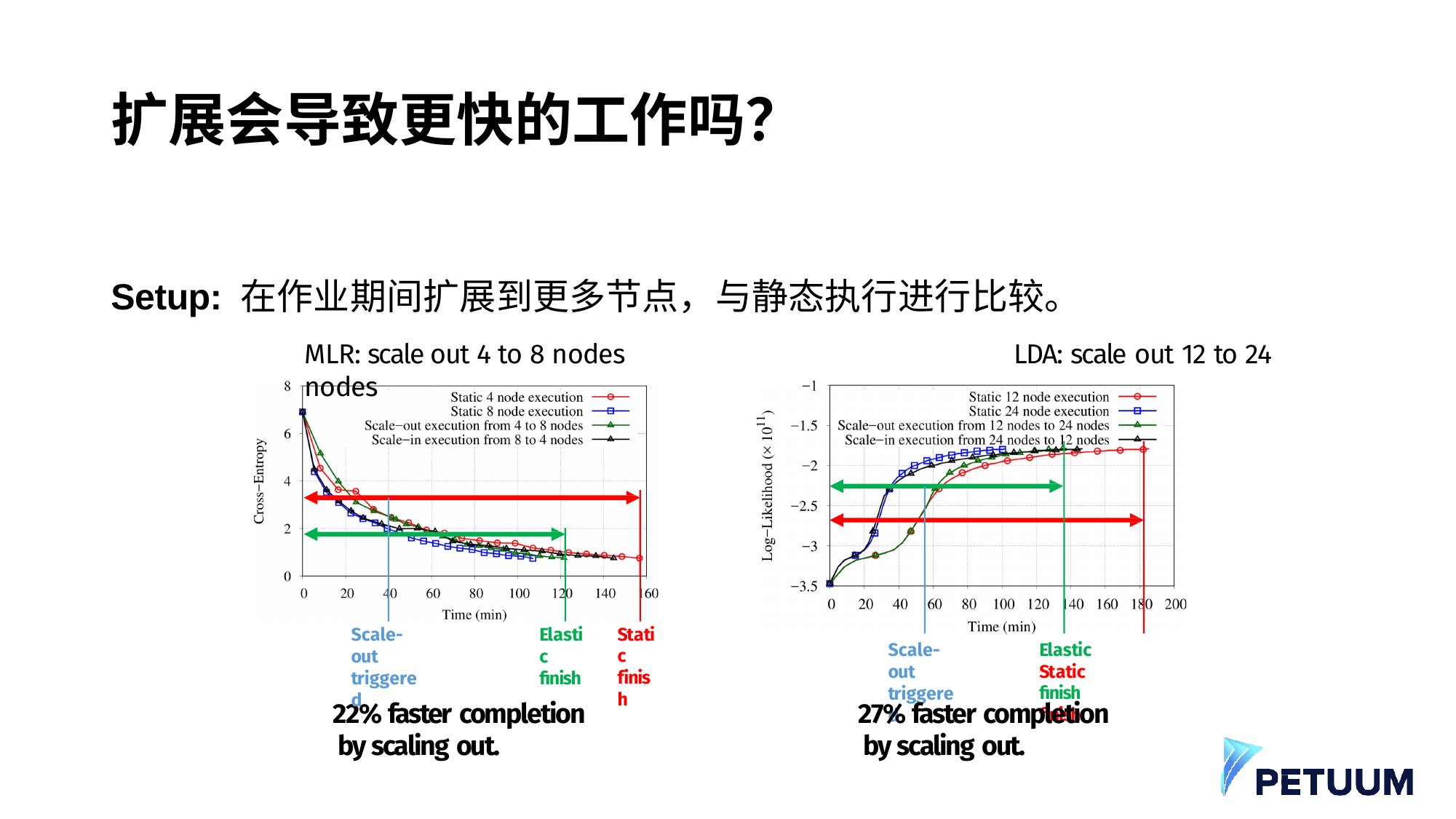

# 扩展会导致更快的工作吗？

Setup: 在作业期间扩展到更多节点，与静态执行进行比较。
MLR: scale out 4 to 8 nodes	LDA: scale out 12 to 24 nodes

Static  finish
Elastic  finish
Scale-out  triggered
Scale-out  triggered
Elastic	Static
finish	finish
27% faster completion  by scaling out.
22% faster completion  by scaling out.